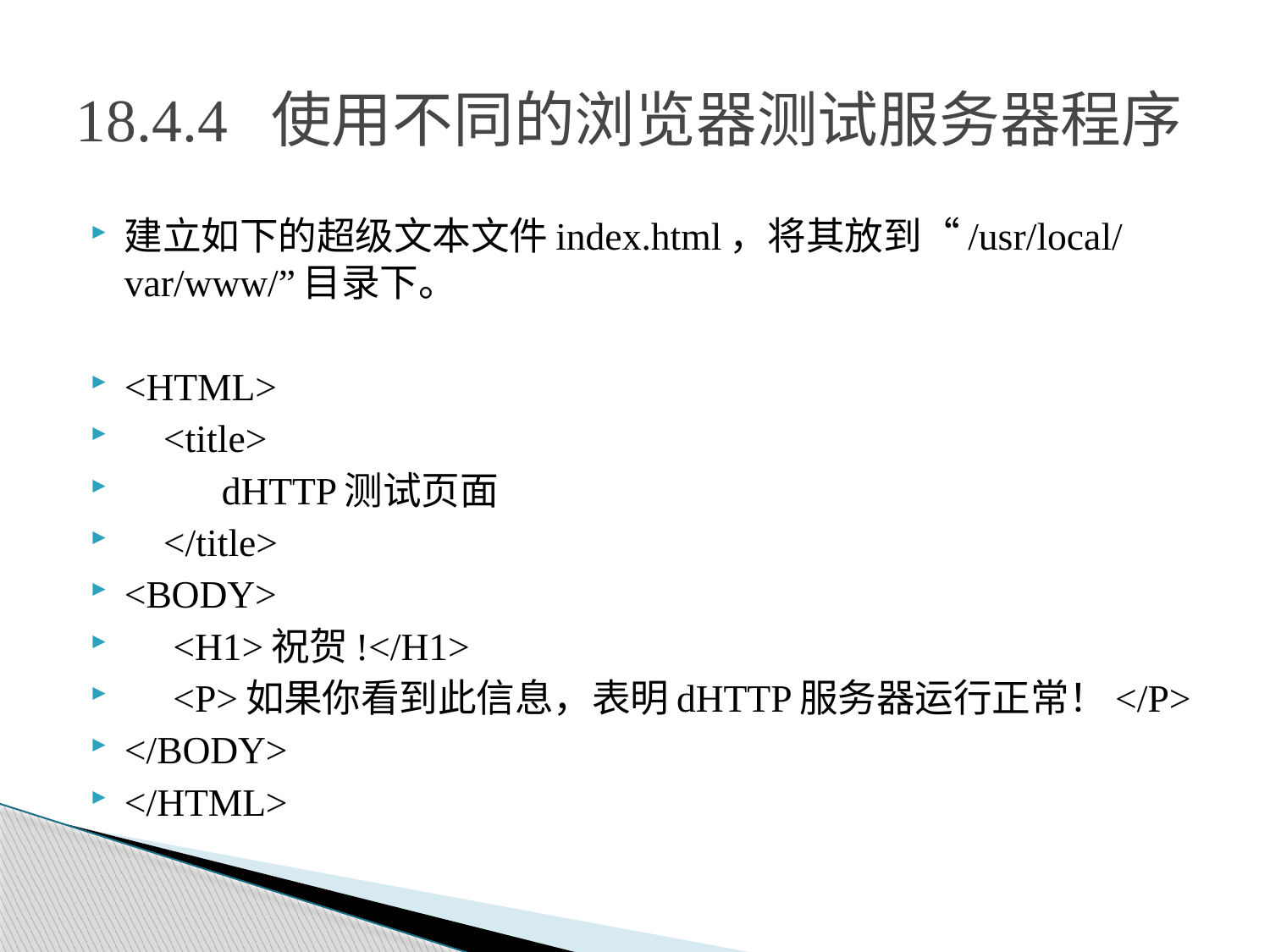

# 18.4.4  使用不同的浏览器测试服务器程序
建立如下的超级文本文件index.html，将其放到“/usr/local/var/www/”目录下。

<HTML>
    <title>
          dHTTP测试页面
    </title>
<BODY>
     <H1>祝贺!</H1>
     <P>如果你看到此信息，表明dHTTP服务器运行正常！</P>
</BODY>
</HTML>